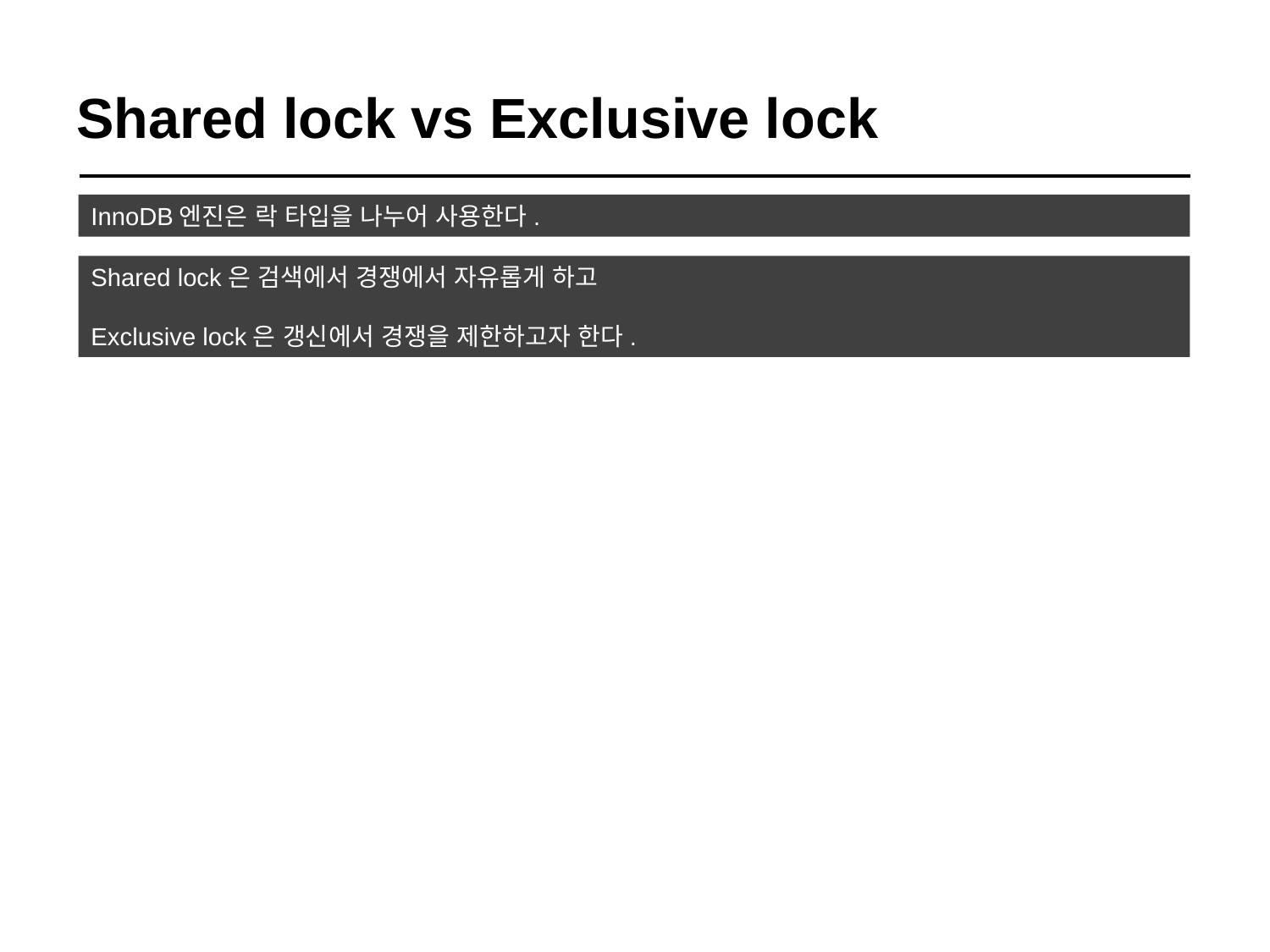

# Shared lock vs Exclusive lock
InnoDB엔진은 락 타입을 나누어 사용한다.
Shared lock은 검색에서 경쟁에서 자유롭게 하고
Exclusive lock은 갱신에서 경쟁을 제한하고자 한다.